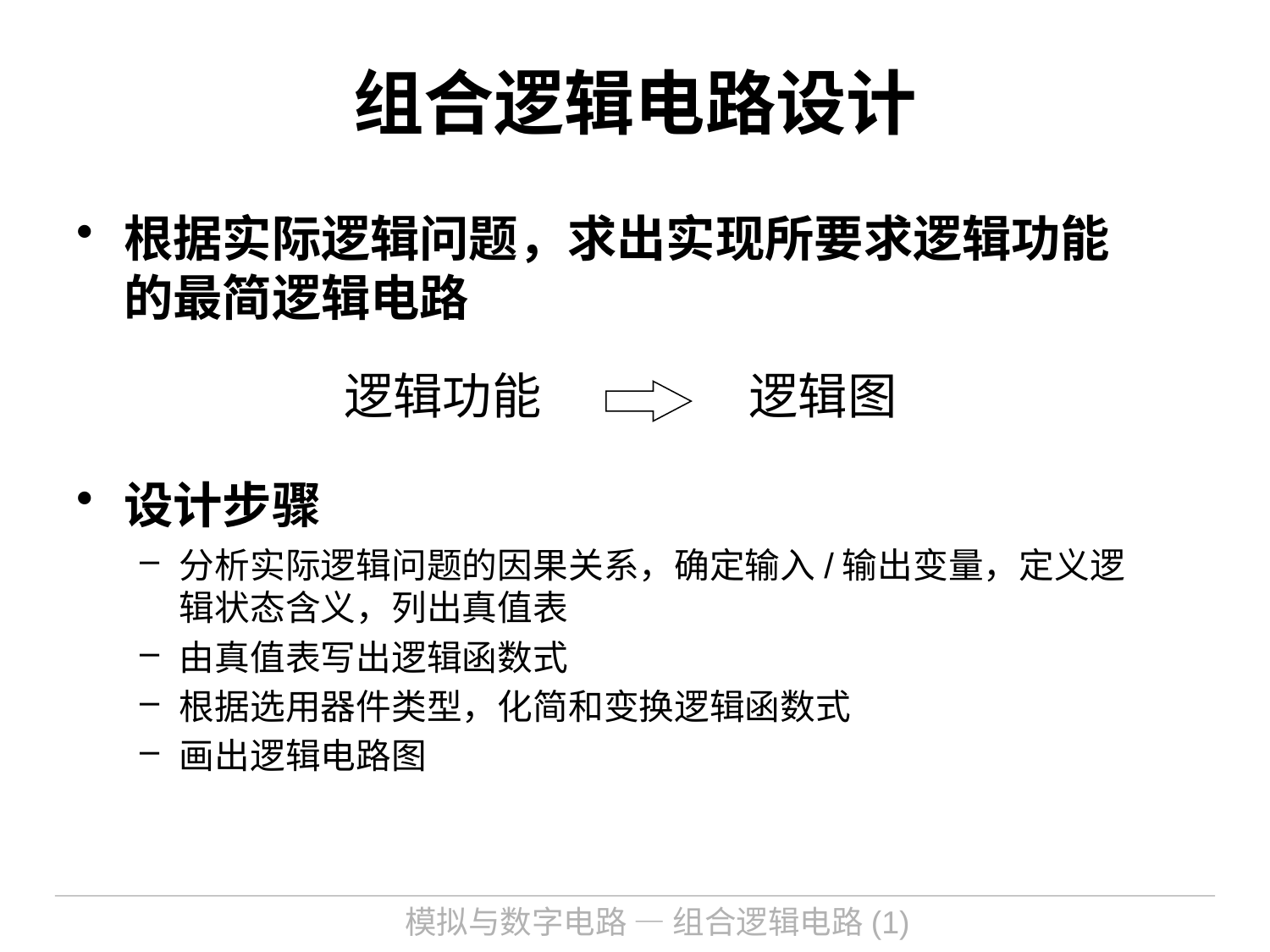

# 组合逻辑电路设计
根据实际逻辑问题，求出实现所要求逻辑功能的最简逻辑电路

设计步骤
分析实际逻辑问题的因果关系，确定输入/输出变量，定义逻辑状态含义，列出真值表
由真值表写出逻辑函数式
根据选用器件类型，化简和变换逻辑函数式
画出逻辑电路图
逻辑图
逻辑功能

模拟与数字电路 — 组合逻辑电路(1)
8